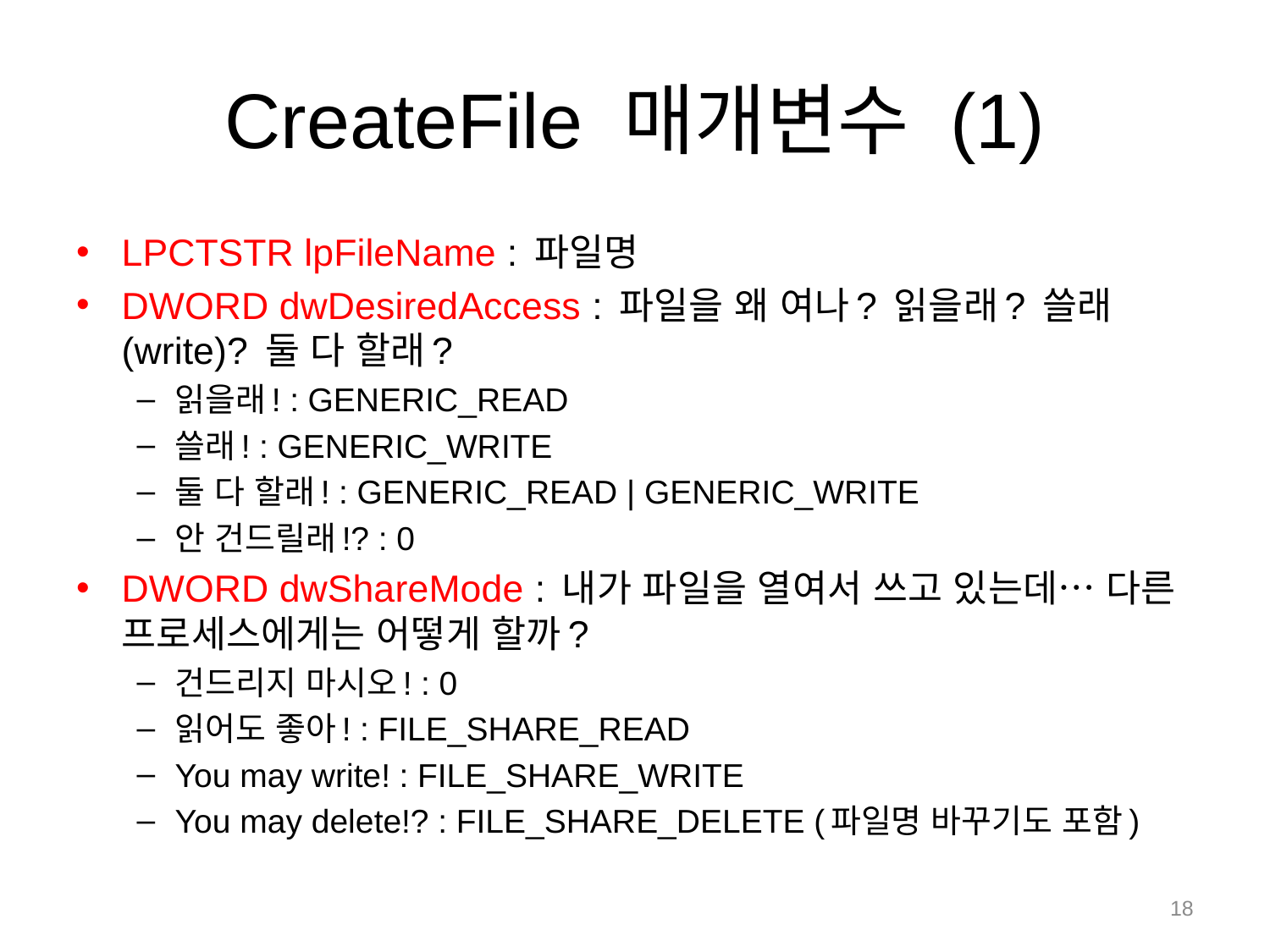

# CreateFile 매개변수 (1)
LPCTSTR lpFileName : 파일명
DWORD dwDesiredAccess : 파일을 왜 여나? 읽을래? 쓸래(write)? 둘 다 할래?
읽을래! : GENERIC_READ
쓸래! : GENERIC_WRITE
둘 다 할래! : GENERIC_READ | GENERIC_WRITE
안 건드릴래!? : 0
DWORD dwShareMode : 내가 파일을 열여서 쓰고 있는데… 다른 프로세스에게는 어떻게 할까?
건드리지 마시오! : 0
읽어도 좋아! : FILE_SHARE_READ
You may write! : FILE_SHARE_WRITE
You may delete!? : FILE_SHARE_DELETE (파일명 바꾸기도 포함)
18